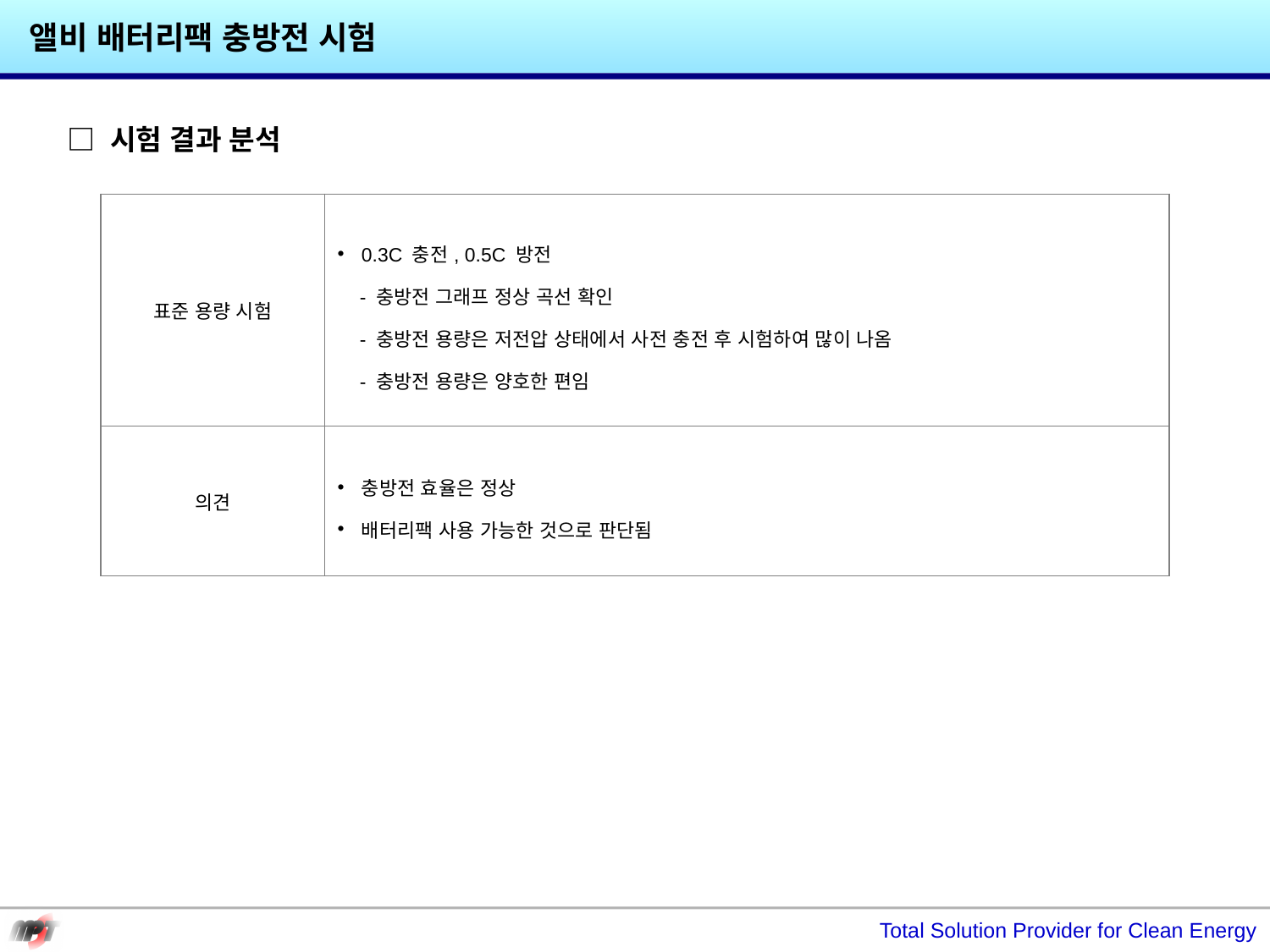

앨비 배터리팩 충방전 시험
□ 시험 결과 분석
| 표준 용량 시험 | 0.3C 충전, 0.5C 방전 - 충방전 그래프 정상 곡선 확인 - 충방전 용량은 저전압 상태에서 사전 충전 후 시험하여 많이 나옴 - 충방전 용량은 양호한 편임 |
| --- | --- |
| 의견 | 충방전 효율은 정상 배터리팩 사용 가능한 것으로 판단됨 |